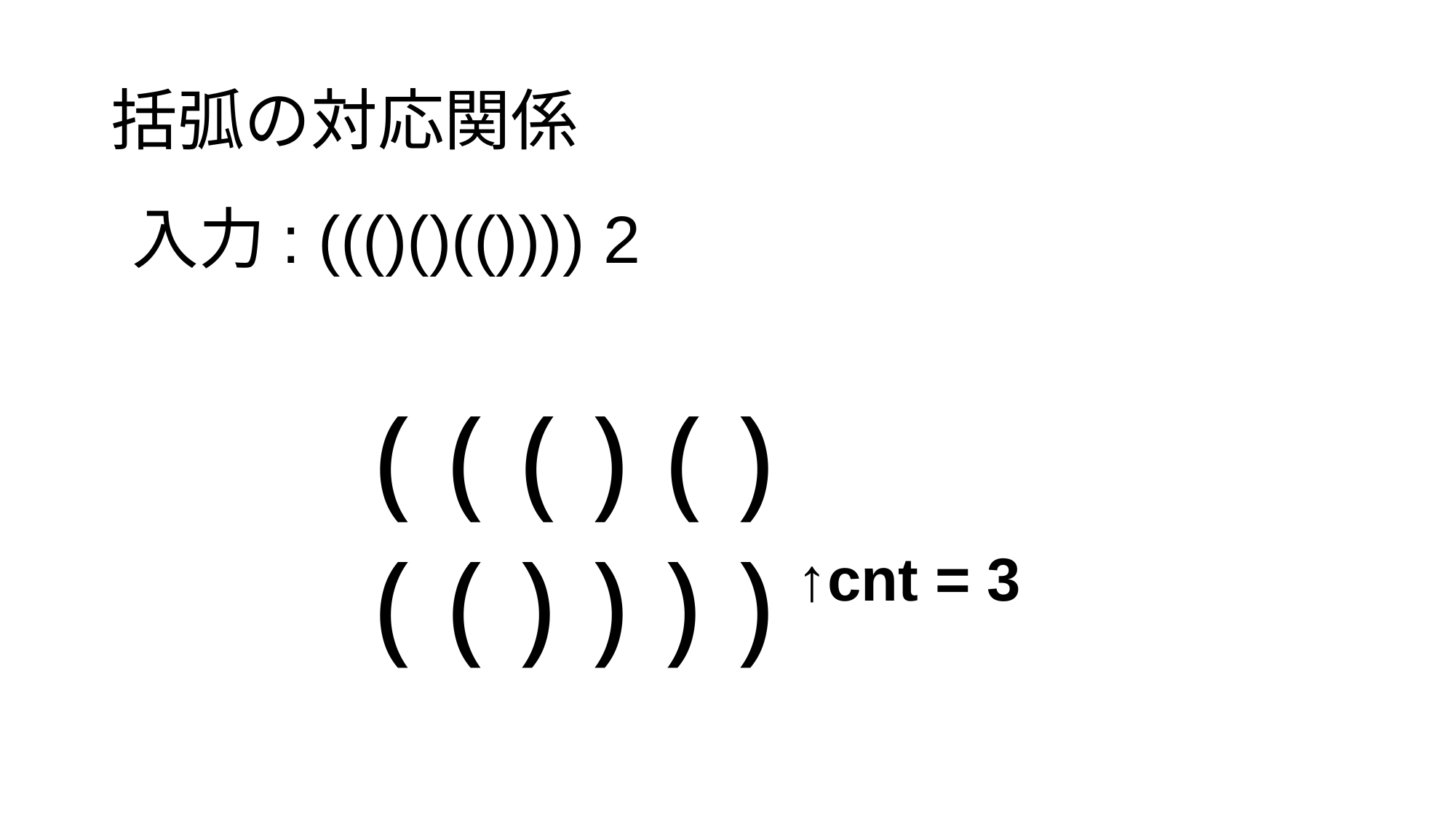

# 括弧の対応関係
入力: ((()()(()))) 2
((()()(())))
↑cnt = 3